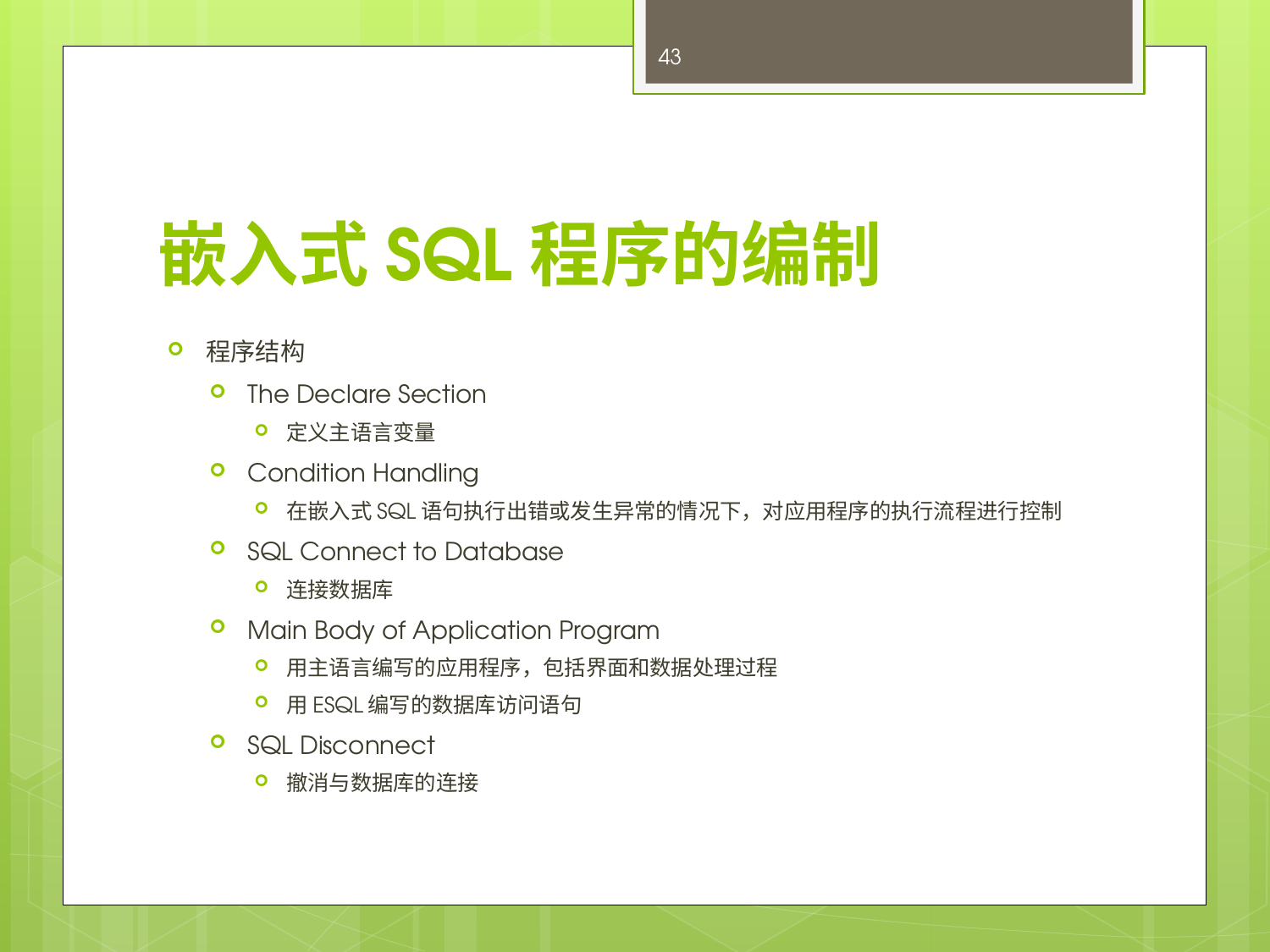

43
# 嵌入式SQL程序的编制
程序结构
The Declare Section
定义主语言变量
Condition Handling
在嵌入式SQL语句执行出错或发生异常的情况下，对应用程序的执行流程进行控制
SQL Connect to Database
连接数据库
Main Body of Application Program
用主语言编写的应用程序，包括界面和数据处理过程
用ESQL编写的数据库访问语句
SQL Disconnect
撤消与数据库的连接